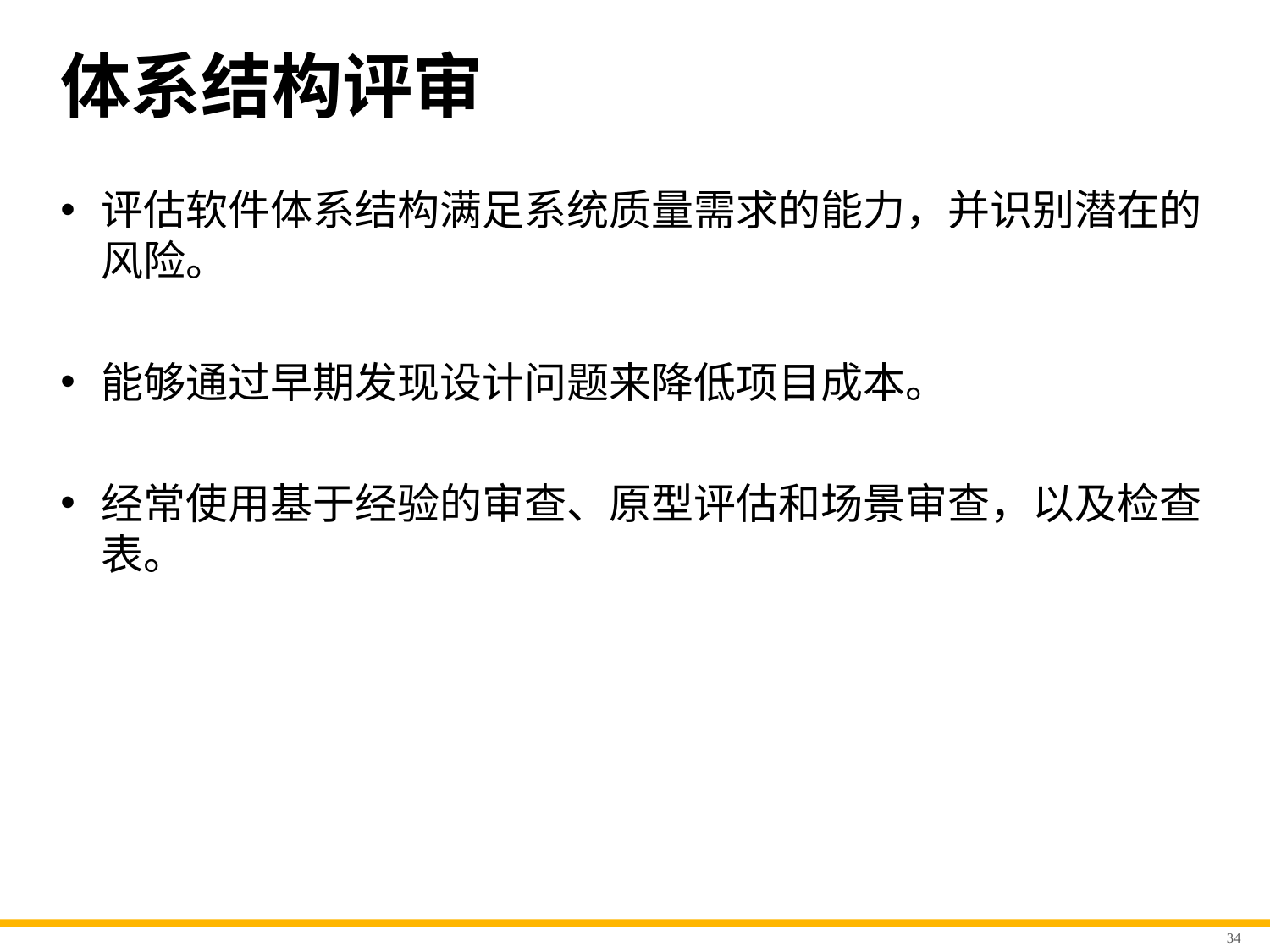

# 体系结构评审
评估软件体系结构满足系统质量需求的能力，并识别潜在的风险。
能够通过早期发现设计问题来降低项目成本。
经常使用基于经验的审查、原型评估和场景审查，以及检查表。
34